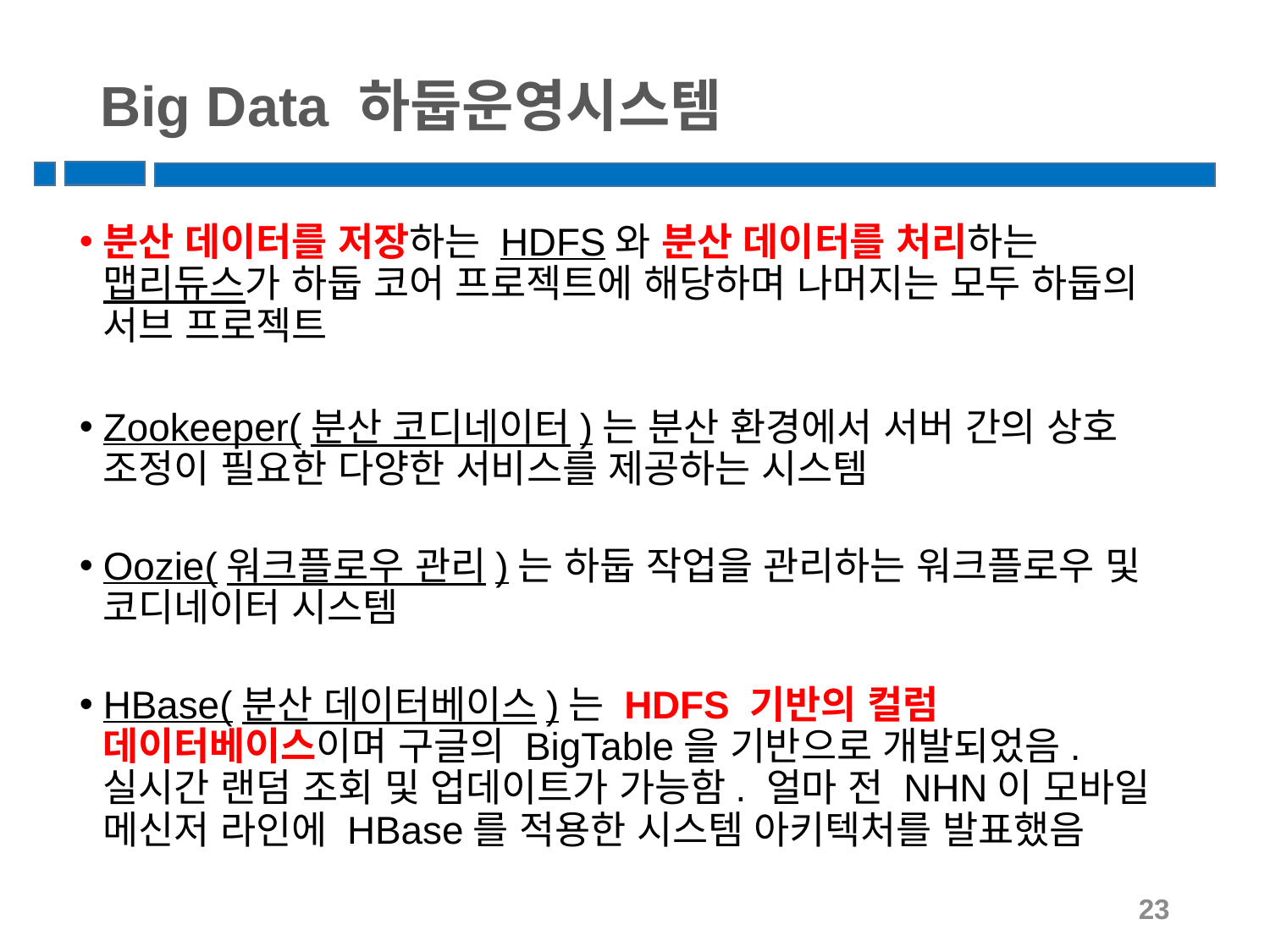

# Big Data 하둡운영시스템

분산 데이터를 저장하는 HDFS와 분산 데이터를 처리하는 맵리듀스가 하둡 코어 프로젝트에 해당하며 나머지는 모두 하둡의 서브 프로젝트
Zookeeper(분산 코디네이터)는 분산 환경에서 서버 간의 상호 조정이 필요한 다양한 서비스를 제공하는 시스템
Oozie(워크플로우 관리)는 하둡 작업을 관리하는 워크플로우 및 코디네이터 시스템
HBase(분산 데이터베이스)는 HDFS 기반의 컬럼 데이터베이스이며 구글의 BigTable을 기반으로 개발되었음. 실시간 랜덤 조회 및 업데이트가 가능함. 얼마 전 NHN이 모바일 메신저 라인에 HBase를 적용한 시스템 아키텍처를 발표했음
23